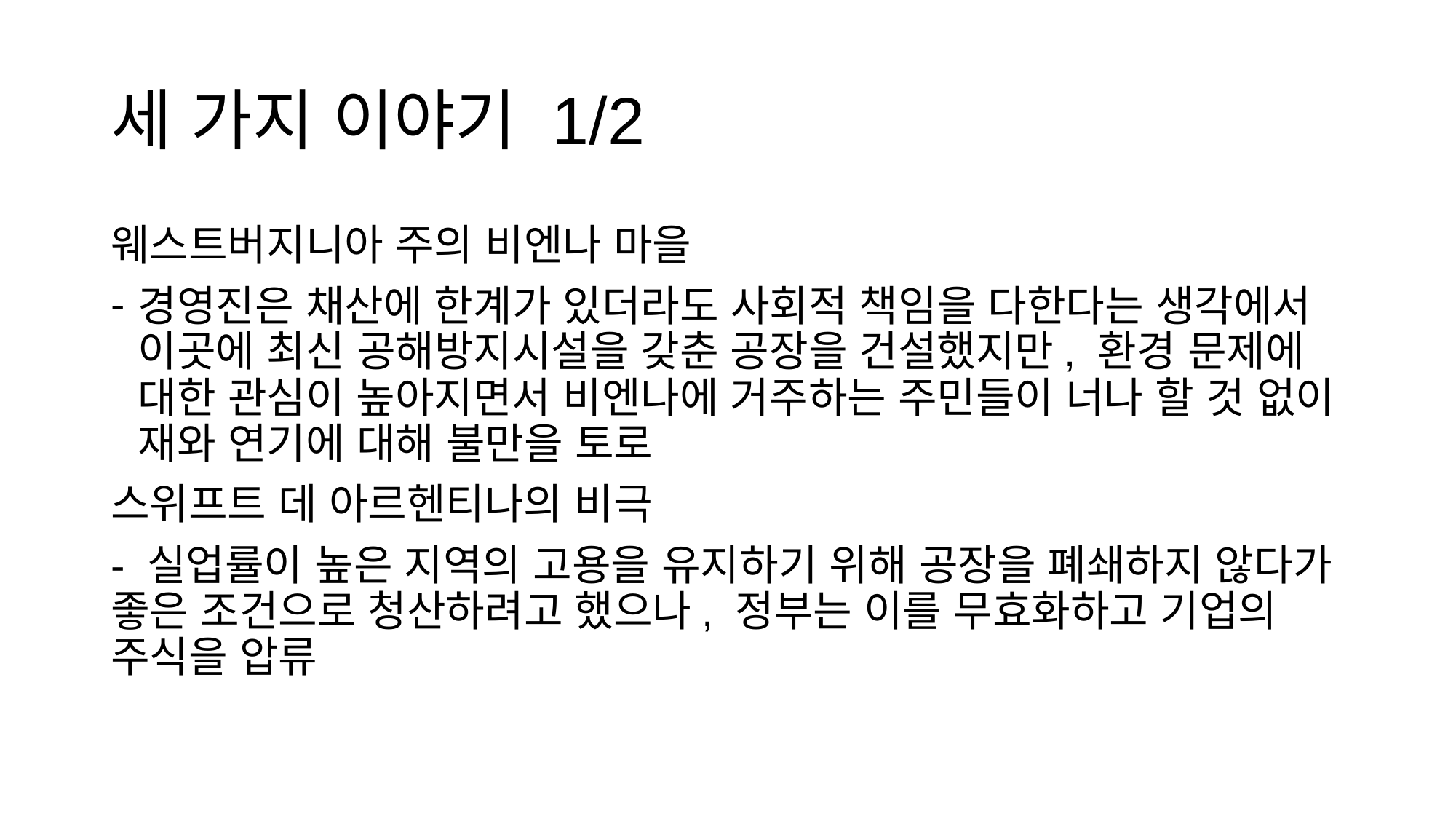

# 세 가지 이야기 1/2
웨스트버지니아 주의 비엔나 마을
경영진은 채산에 한계가 있더라도 사회적 책임을 다한다는 생각에서 이곳에 최신 공해방지시설을 갖춘 공장을 건설했지만, 환경 문제에 대한 관심이 높아지면서 비엔나에 거주하는 주민들이 너나 할 것 없이 재와 연기에 대해 불만을 토로
스위프트 데 아르헨티나의 비극
- 실업률이 높은 지역의 고용을 유지하기 위해 공장을 폐쇄하지 않다가 좋은 조건으로 청산하려고 했으나, 정부는 이를 무효화하고 기업의 주식을 압류